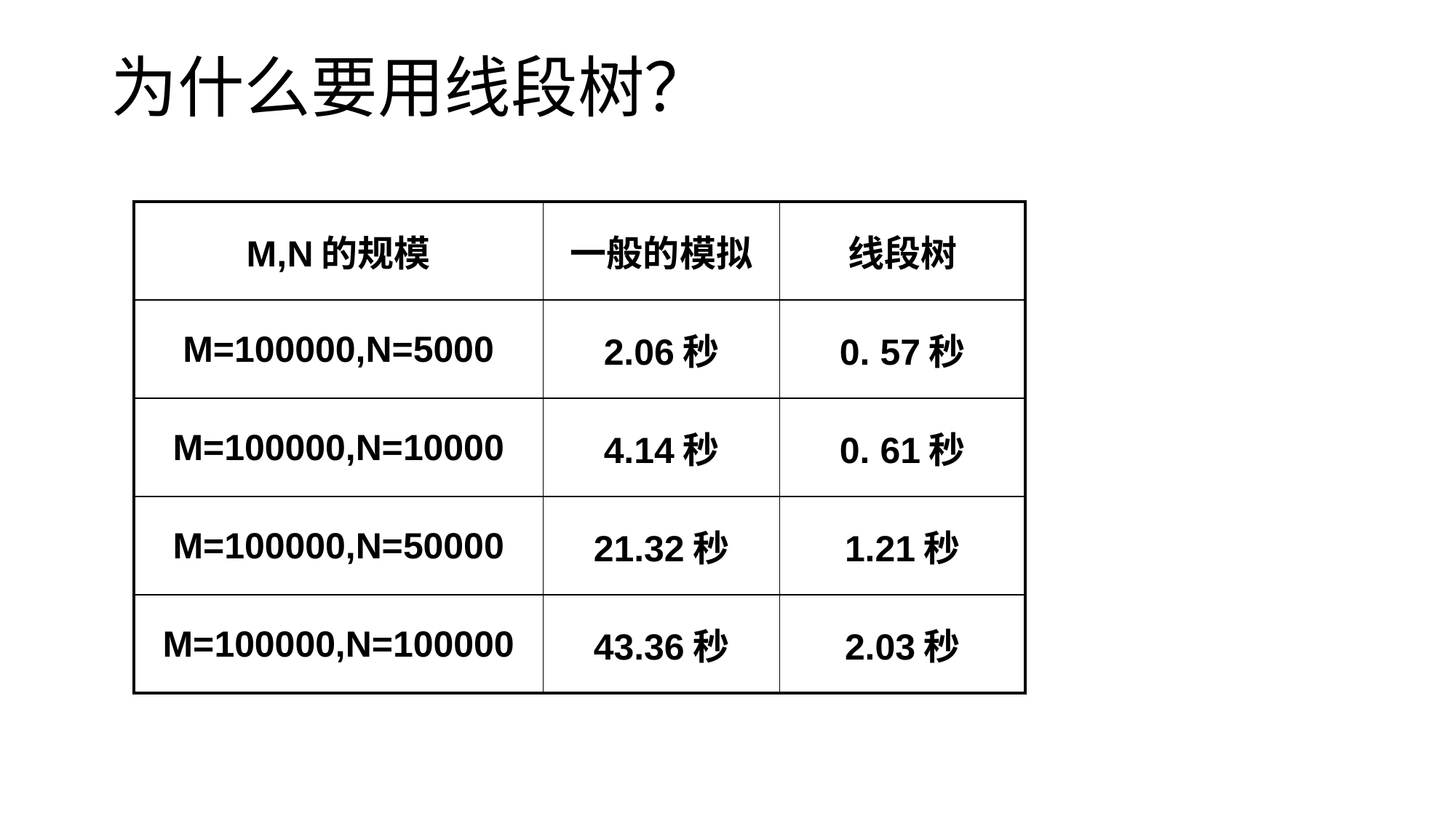

# 为什么要用线段树？
| M,N的规模 | 一般的模拟 | 线段树 |
| --- | --- | --- |
| M=100000,N=5000 | 2.06秒 | 0. 57秒 |
| M=100000,N=10000 | 4.14秒 | 0. 61秒 |
| M=100000,N=50000 | 21.32秒 | 1.21秒 |
| M=100000,N=100000 | 43.36秒 | 2.03秒 |